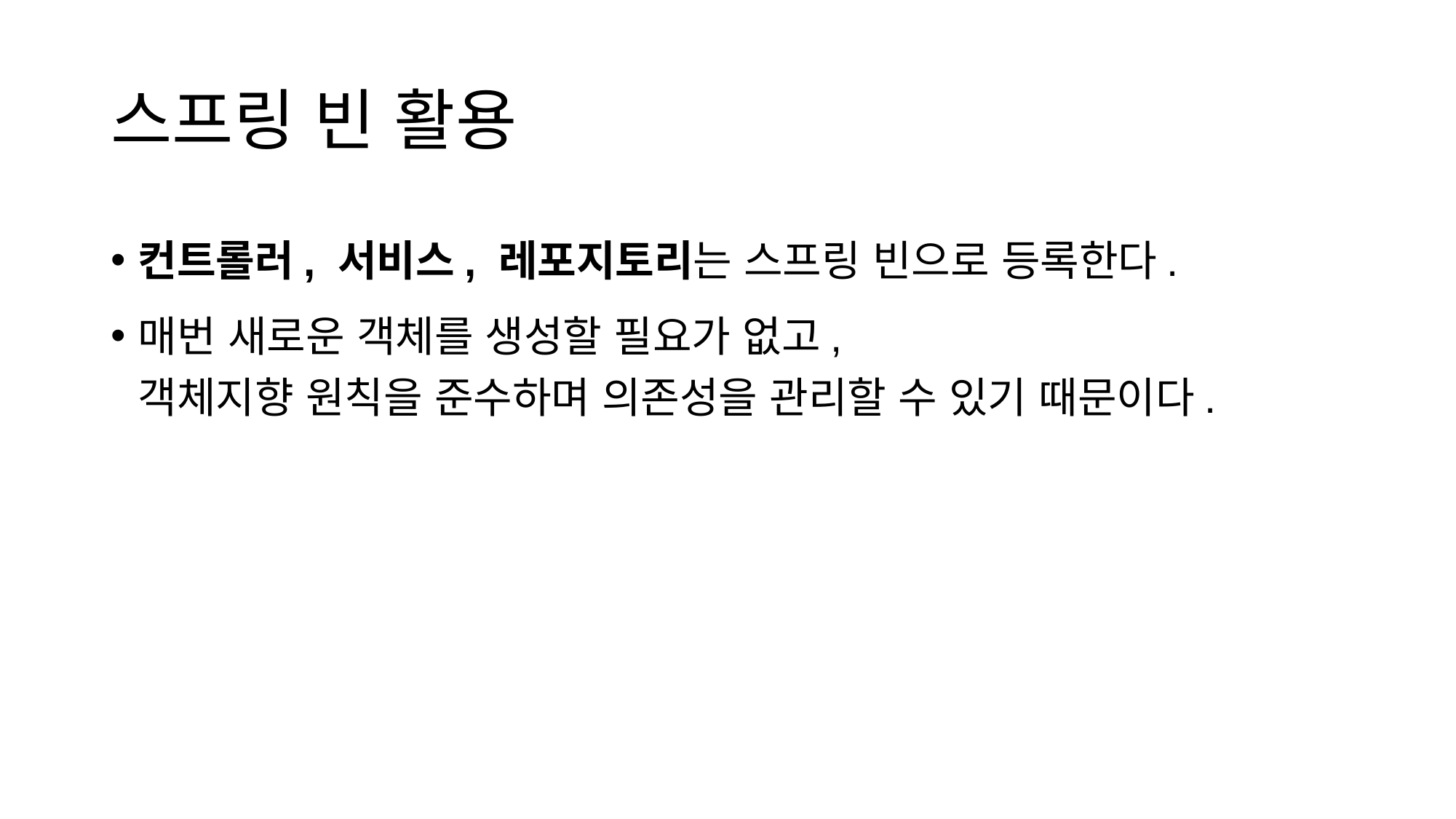

# 스프링 빈 활용
컨트롤러, 서비스, 레포지토리는 스프링 빈으로 등록한다.
매번 새로운 객체를 생성할 필요가 없고,
객체지향 원칙을 준수하며 의존성을 관리할 수 있기 때문이다.